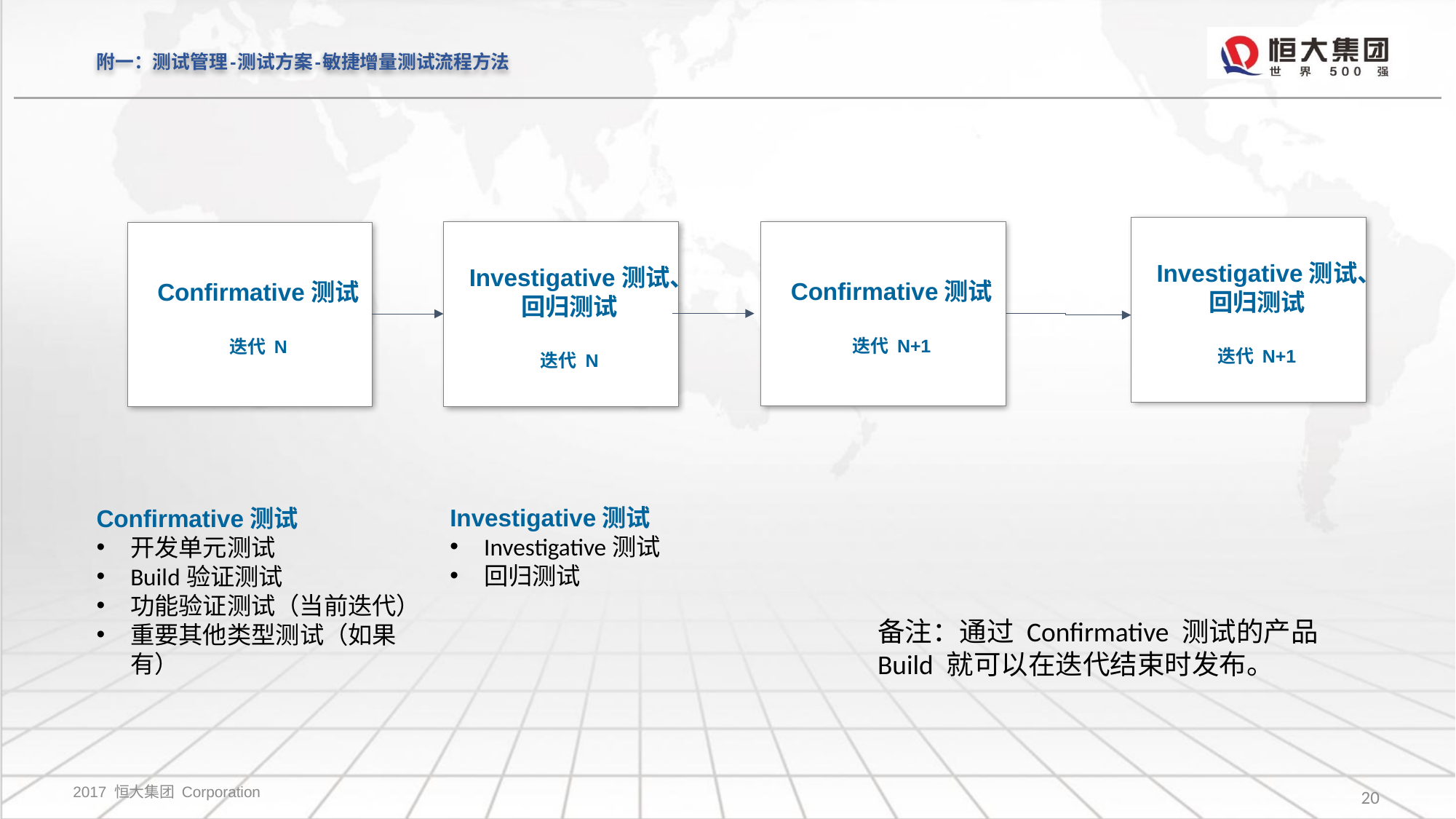

# 附一：测试管理-测试方案-敏捷增量测试流程方法
Investigative测试、
回归测试

迭代 N+1
Investigative测试、
回归测试

迭代 N
Confirmative测试

迭代 N+1
Confirmative测试

迭代 N
Investigative测试
Investigative测试
回归测试
Confirmative测试
开发单元测试
Build验证测试
功能验证测试（当前迭代）
重要其他类型测试（如果有）
备注：通过 Confirmative 测试的产品 Build 就可以在迭代结束时发布。
2017 恒大集团 Corporation
20